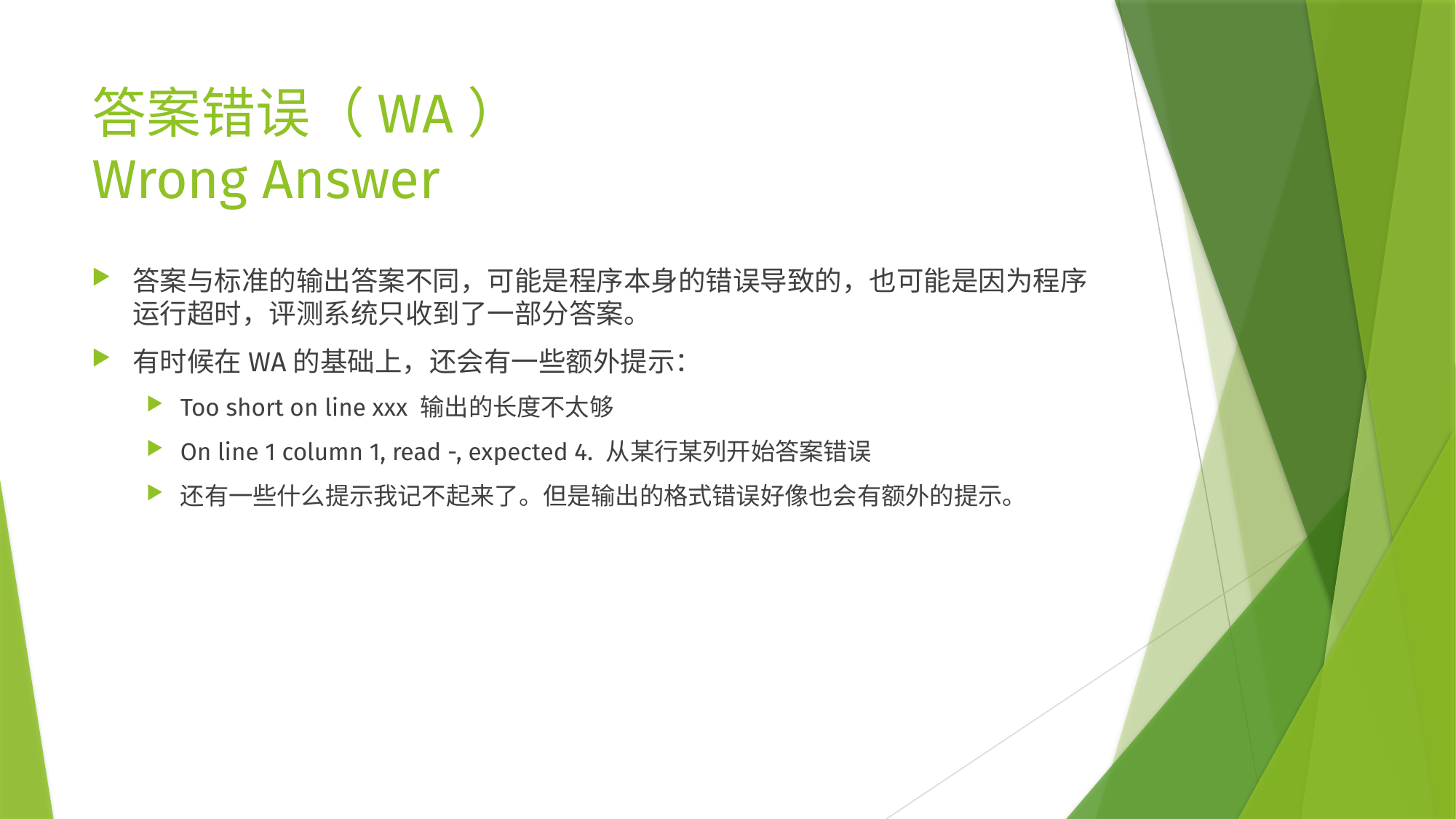

# 答案错误（WA） Wrong Answer
答案与标准的输出答案不同，可能是程序本身的错误导致的，也可能是因为程序运行超时，评测系统只收到了一部分答案。
有时候在WA的基础上，还会有一些额外提示：
Too short on line xxx 输出的长度不太够
On line 1 column 1, read -, expected 4. 从某行某列开始答案错误
还有一些什么提示我记不起来了。但是输出的格式错误好像也会有额外的提示。